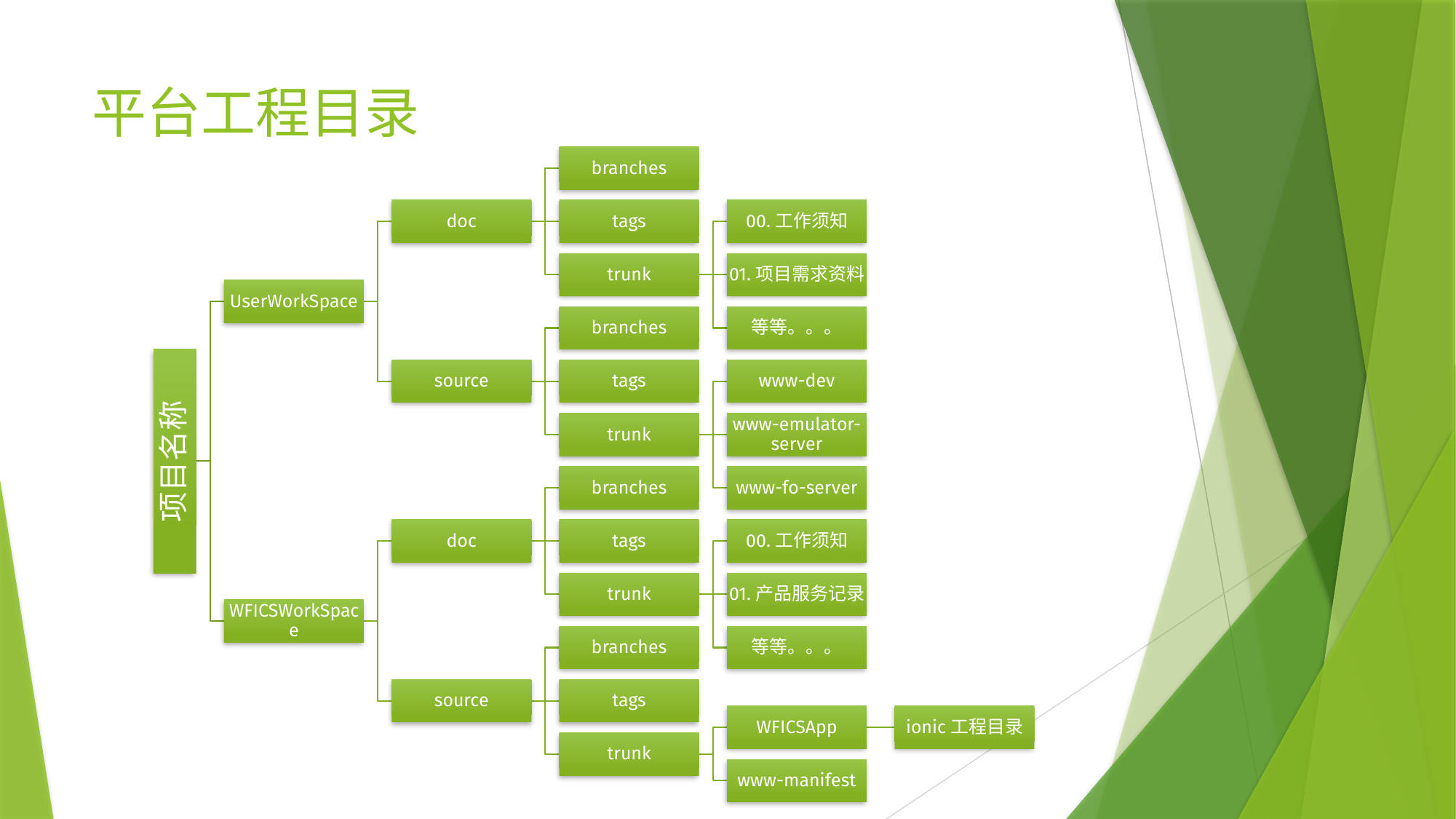

# 平台工程目录

项目名称
UserWorkSpace
doc
branches
tags
trunk
00.工作须知
01.项目需求资料
等等。。。
source
branches
tags
trunk
www-dev
www-emulator-server
www-fo-server
WFICSWorkSpace
doc
branches
tags
trunk
00.工作须知
01.产品服务记录
等等。。。
source
branches
tags
trunk
WFICSApp
ionic工程目录
www-manifest